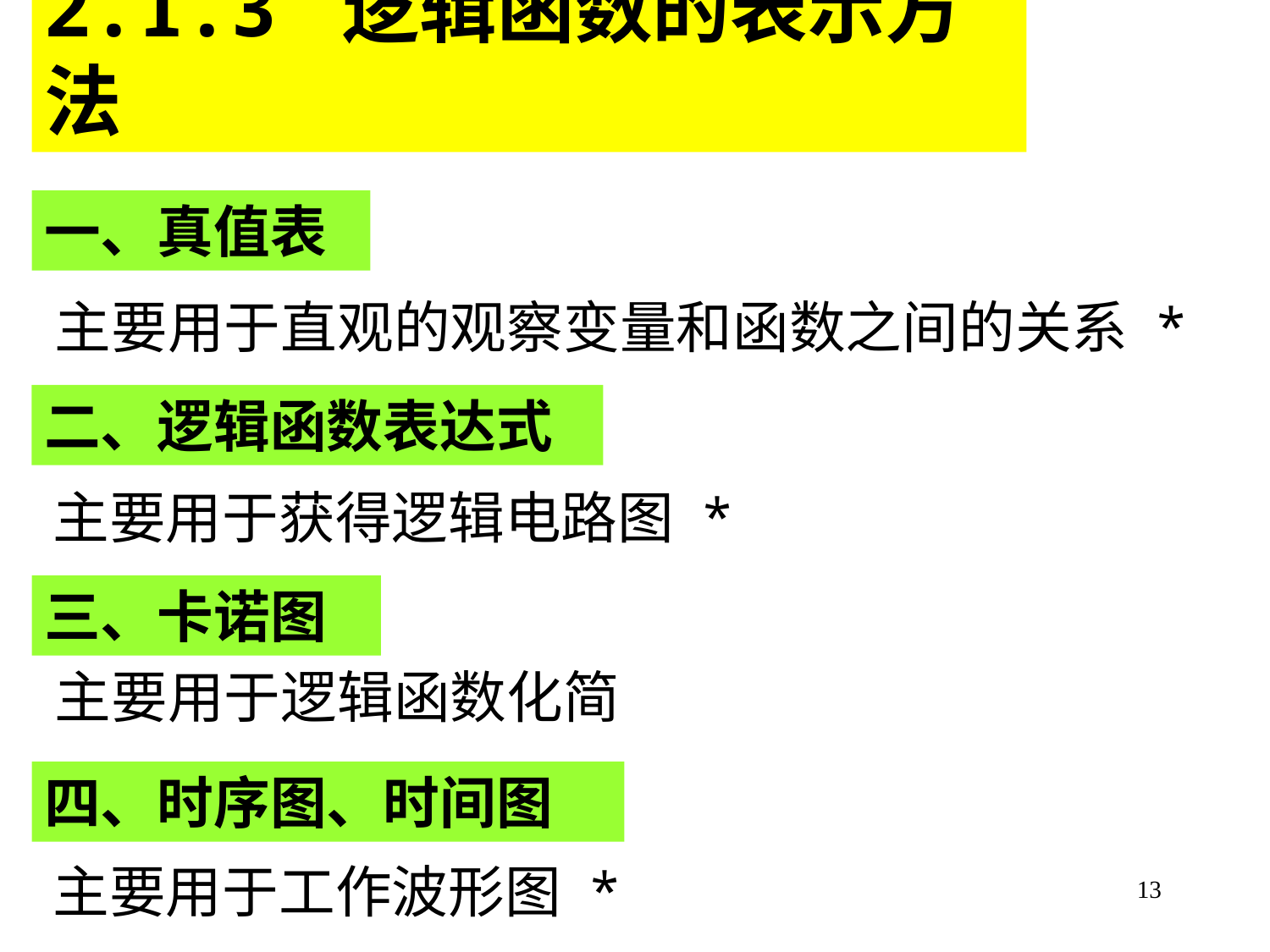

2.1.3 逻辑函数的表示方法
一、真值表
主要用于直观的观察变量和函数之间的关系 *
二、逻辑函数表达式
主要用于获得逻辑电路图 *
三、卡诺图
主要用于逻辑函数化简
四、时序图、时间图
主要用于工作波形图 *
13